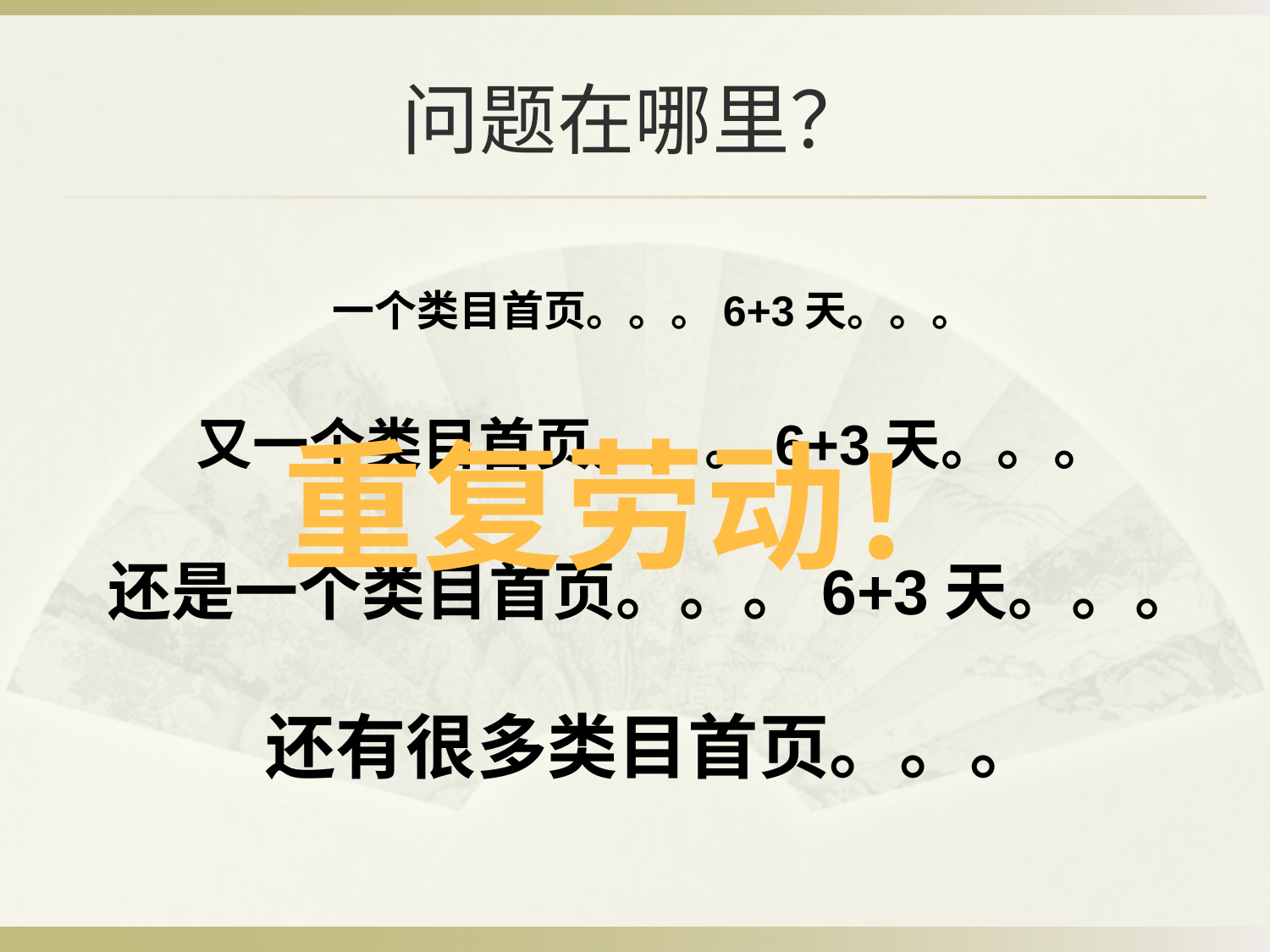

# 问题在哪里？
一个类目首页。。。6+3天。。。
又一个类目首页。。。6+3天。。。
重复劳动！
还是一个类目首页。。。6+3天。。。
还有很多类目首页。。。